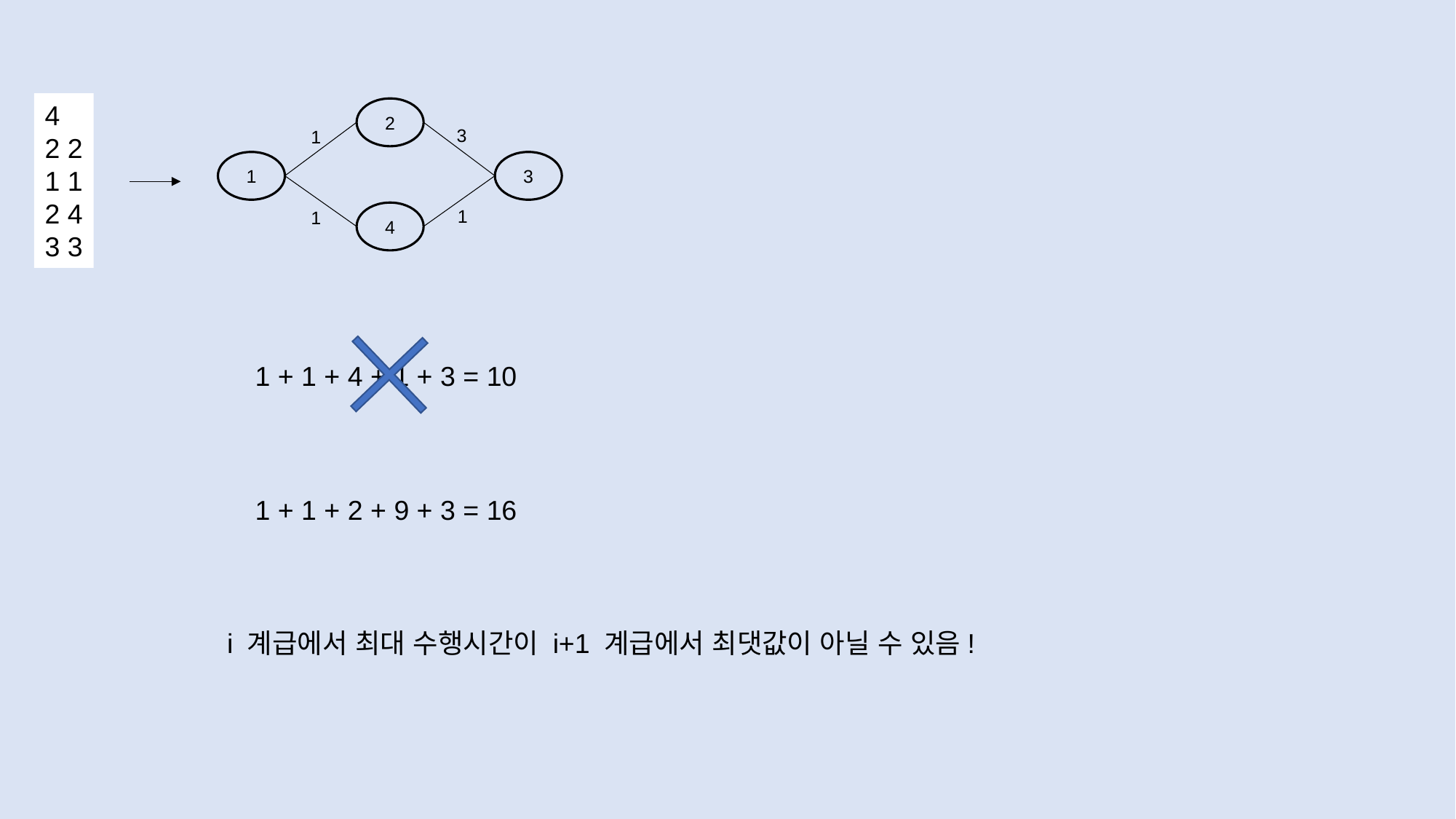

4
2 2
1 1
2 4
3 3
2
3
1
3
1
1
1
4

1 + 1 + 4 + 1 + 3 = 10
1 + 1 + 2 + 9 + 3 = 16
i 계급에서 최대 수행시간이 i+1 계급에서 최댓값이 아닐 수 있음!